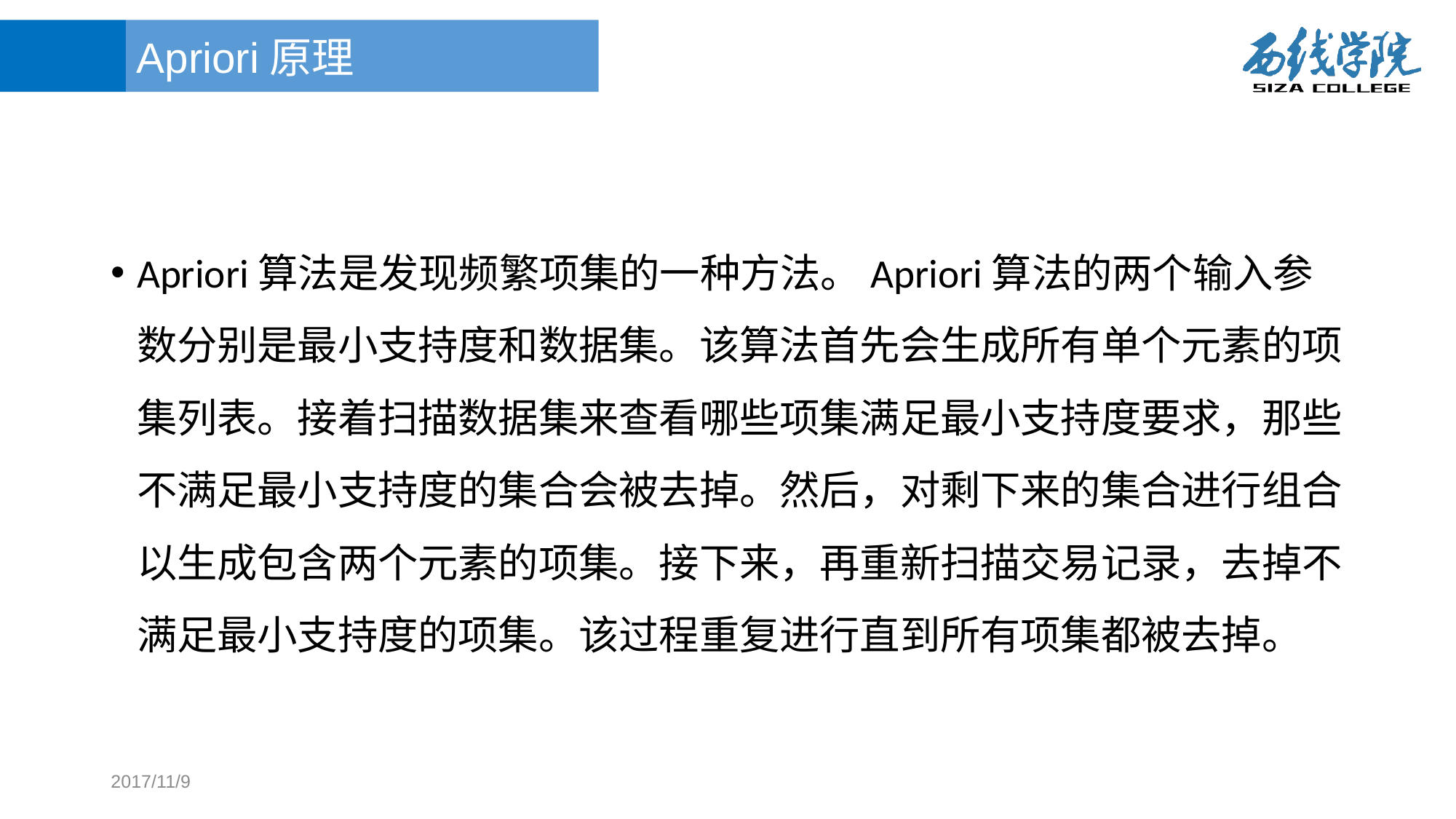

# Apriori原理
Apriori算法是发现频繁项集的一种方法。Apriori算法的两个输入参数分别是最小支持度和数据集。该算法首先会生成所有单个元素的项集列表。接着扫描数据集来查看哪些项集满足最小支持度要求，那些不满足最小支持度的集合会被去掉。然后，对剩下来的集合进行组合以生成包含两个元素的项集。接下来，再重新扫描交易记录，去掉不满足最小支持度的项集。该过程重复进行直到所有项集都被去掉。
2017/11/9